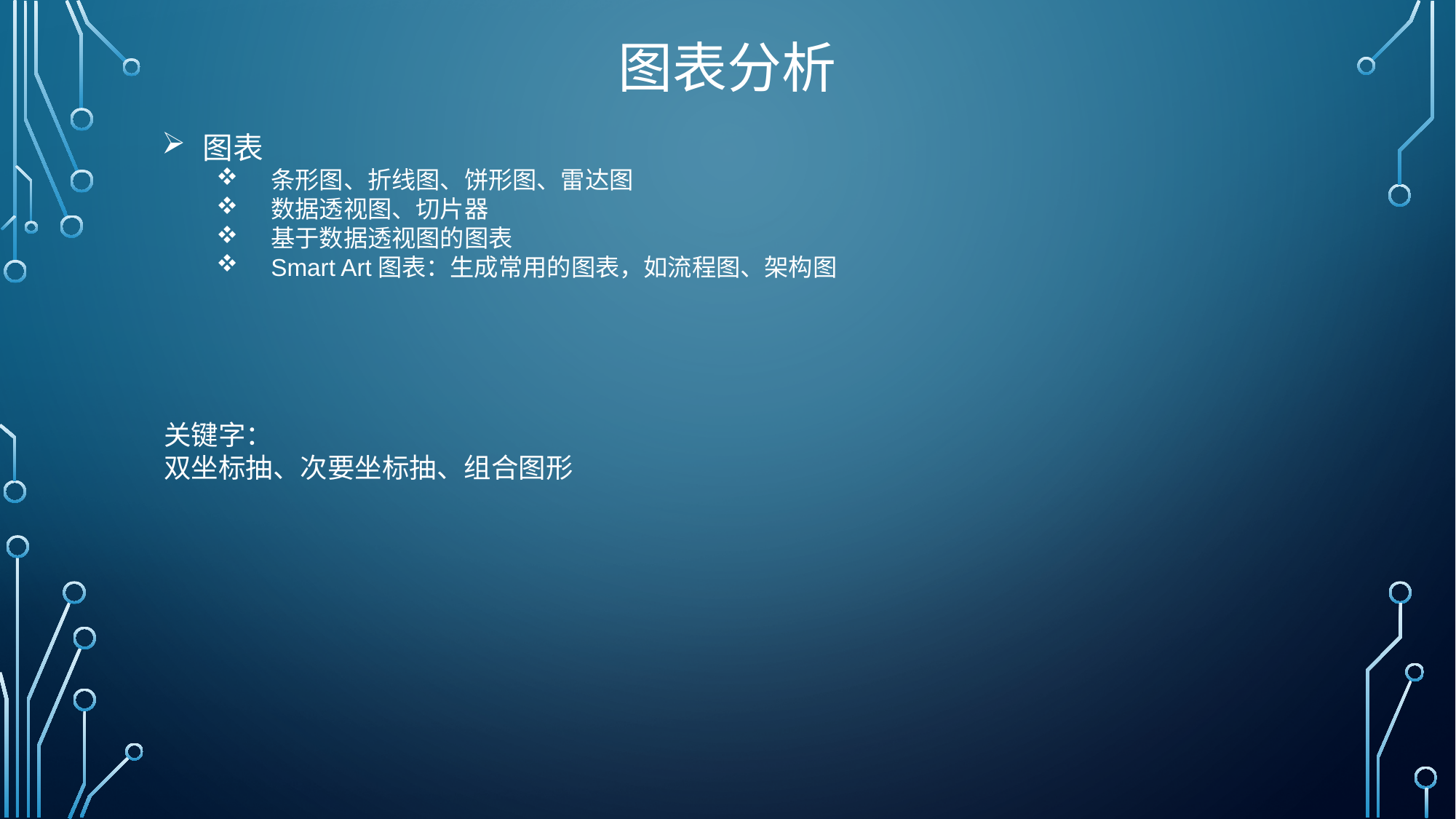

# 图表分析
图表
条形图、折线图、饼形图、雷达图
数据透视图、切片器
基于数据透视图的图表
Smart Art图表：生成常用的图表，如流程图、架构图
关键字：
双坐标抽、次要坐标抽、组合图形